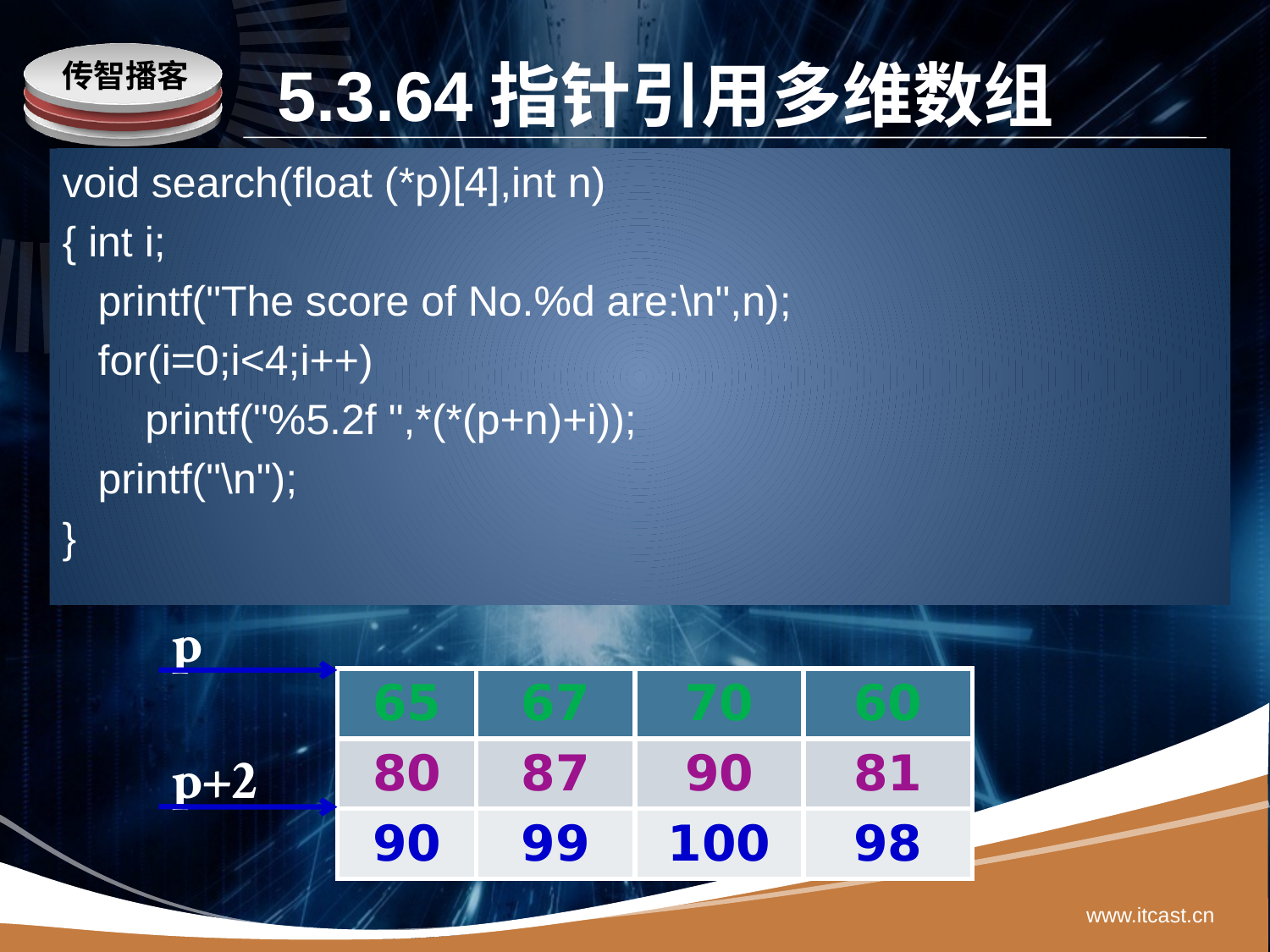

# 5.3.64指针引用多维数组
void search(float (*p)[4],int n)
{ int i;
   printf("The score of No.%d are:\n",n);
   for(i=0;i<4;i++)
       printf("%5.2f ",*(*(p+n)+i));
   printf("\n");
}
p
| 65 | 67 | 70 | 60 |
| --- | --- | --- | --- |
| 80 | 87 | 90 | 81 |
| 90 | 99 | 100 | 98 |
p+2
www.itcast.cn